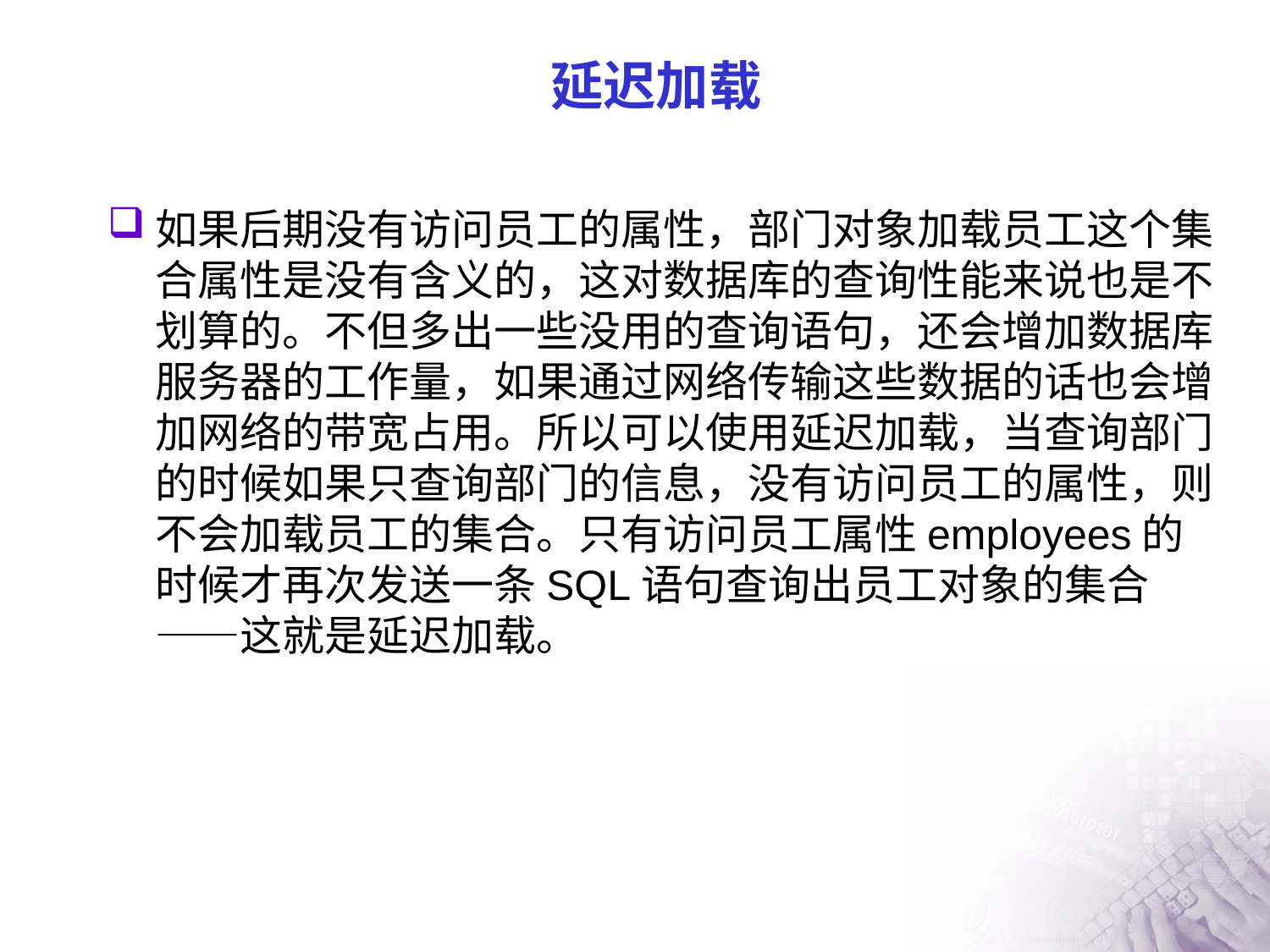

# 延迟加载
如果后期没有访问员工的属性，部门对象加载员工这个集合属性是没有含义的，这对数据库的查询性能来说也是不划算的。不但多出一些没用的查询语句，还会增加数据库服务器的工作量，如果通过网络传输这些数据的话也会增加网络的带宽占用。所以可以使用延迟加载，当查询部门的时候如果只查询部门的信息，没有访问员工的属性，则不会加载员工的集合。只有访问员工属性employees的时候才再次发送一条SQL语句查询出员工对象的集合——这就是延迟加载。